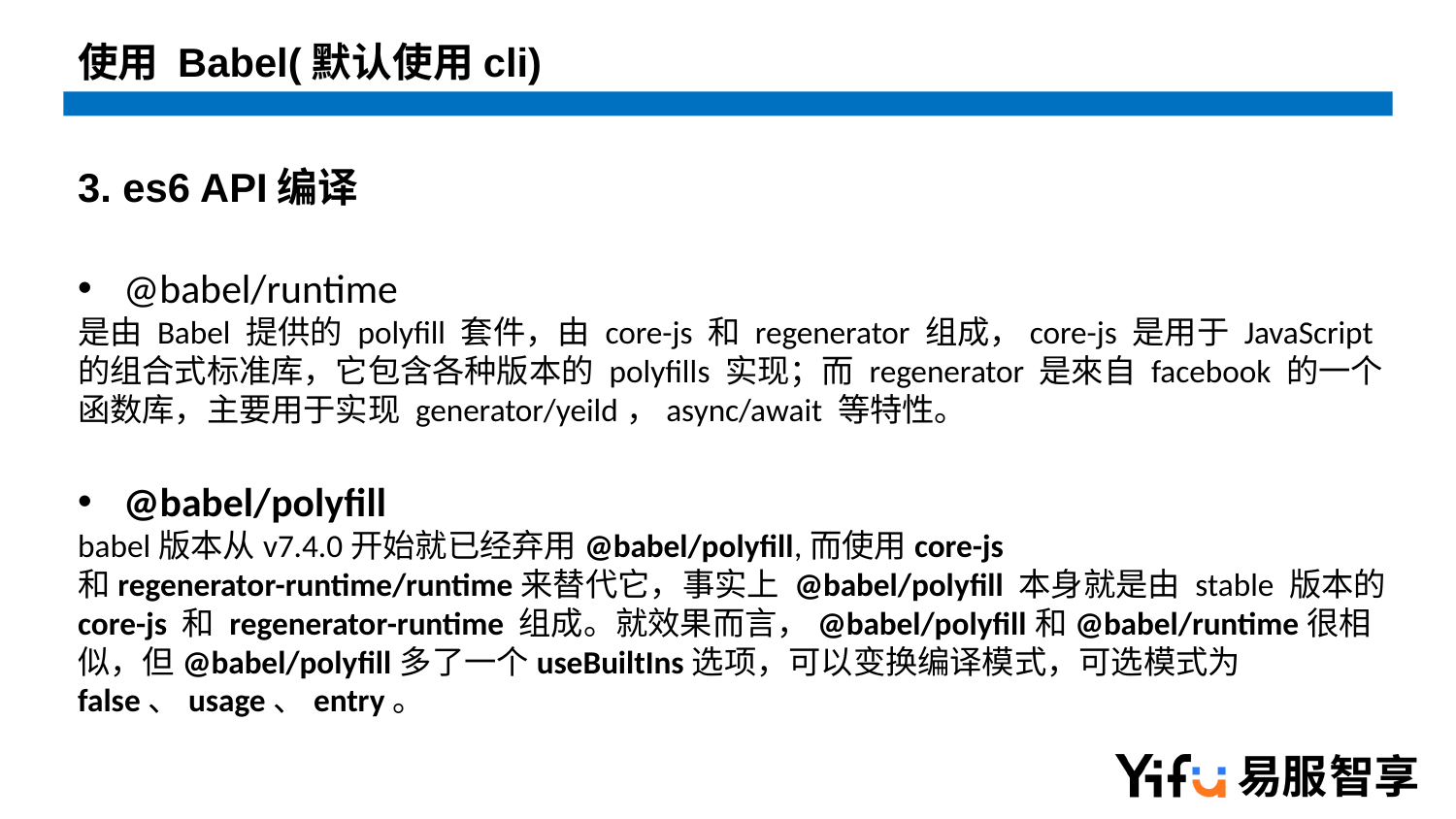

使用 Babel(默认使用cli)

3. es6 API编译
@babel/runtime
是由 Babel 提供的 polyfill 套件，由 core-js 和 regenerator 组成，core-js 是用于 JavaScript 的组合式标准库，它包含各种版本的 polyfills 实现；而 regenerator 是來自 facebook 的一个函数库，主要用于实现 generator/yeild，async/await 等特性。

@babel/polyfill
babel版本从v7.4.0开始就已经弃用@babel/polyfill,而使用core-js 和regenerator-runtime/runtime来替代它，事实上 @babel/polyfill 本身就是由 stable 版本的 core-js 和 regenerator-runtime 组成。就效果而言，@babel/polyfill和@babel/runtime很相似，但@babel/polyfill多了一个useBuiltIns选项，可以变换编译模式，可选模式为false、usage、entry。